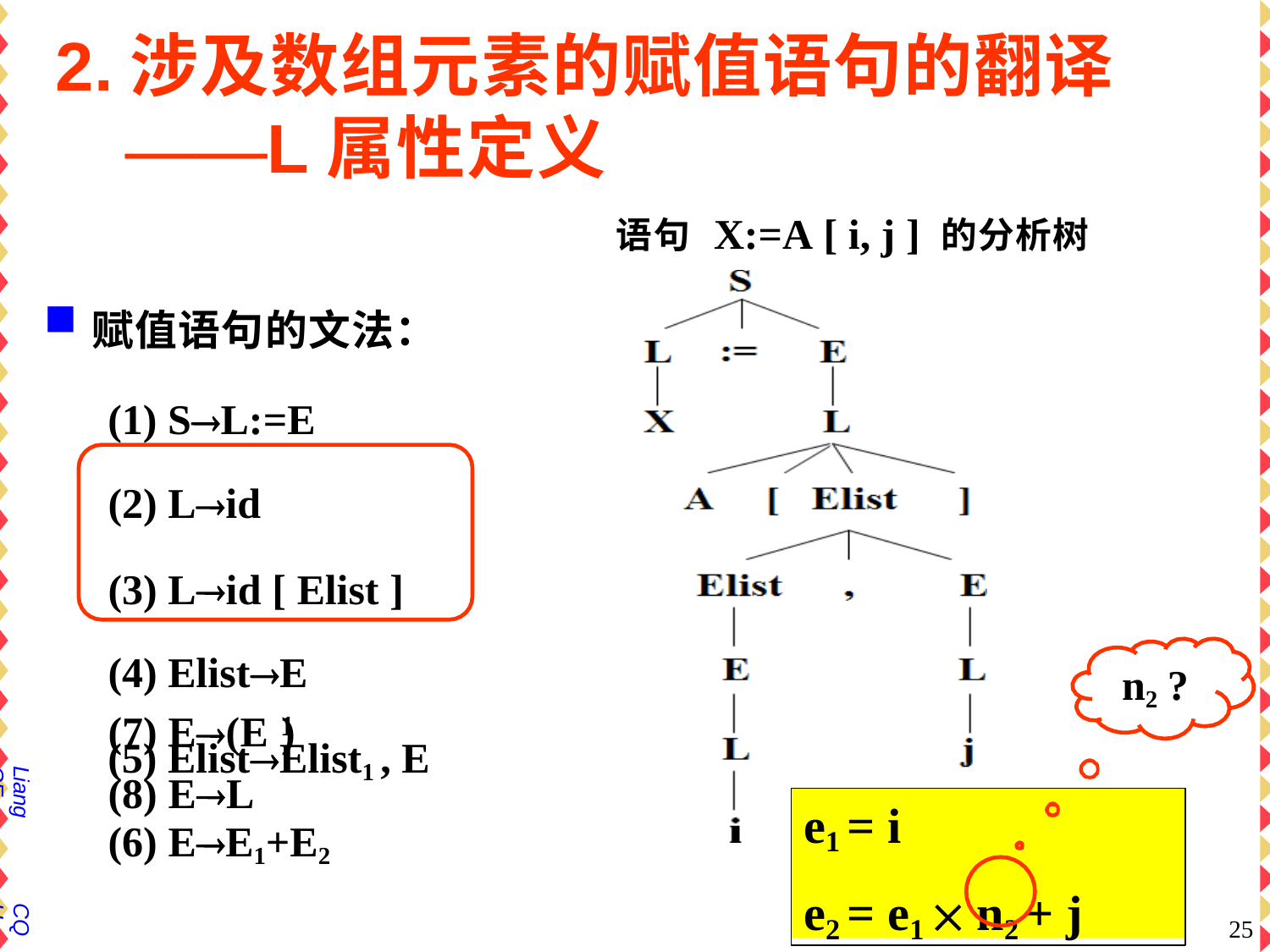

# 2.涉及数组元素的赋值语句的翻译
——L属性定义
语句 X:=A [ i, j ] 的分析树
赋值语句的文法：
S→L:=E
L→id
L→id [ Elist ]
Elist→E
Elist→Elist1 , E
(6) E→E1+E2

n2 ?

(7) E→(E )

1

(8) E→L

Liang GE

e1 = i
e2 = e1 × n2 + j

CQU
25